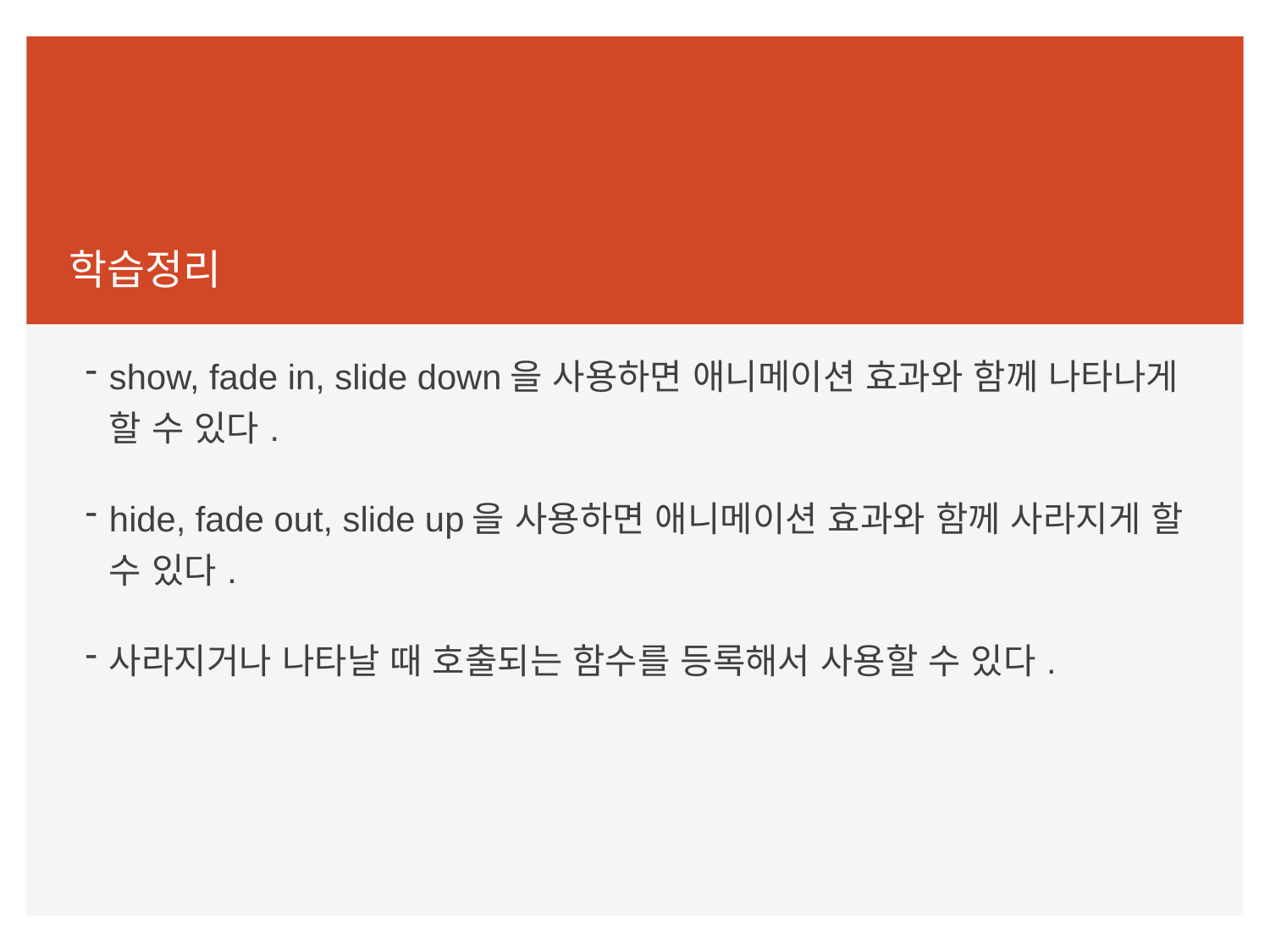

학습정리
show, fade in, slide down을 사용하면 애니메이션 효과와 함께 나타나게 할 수 있다.
hide, fade out, slide up을 사용하면 애니메이션 효과와 함께 사라지게 할 수 있다.
사라지거나 나타날 때 호출되는 함수를 등록해서 사용할 수 있다.